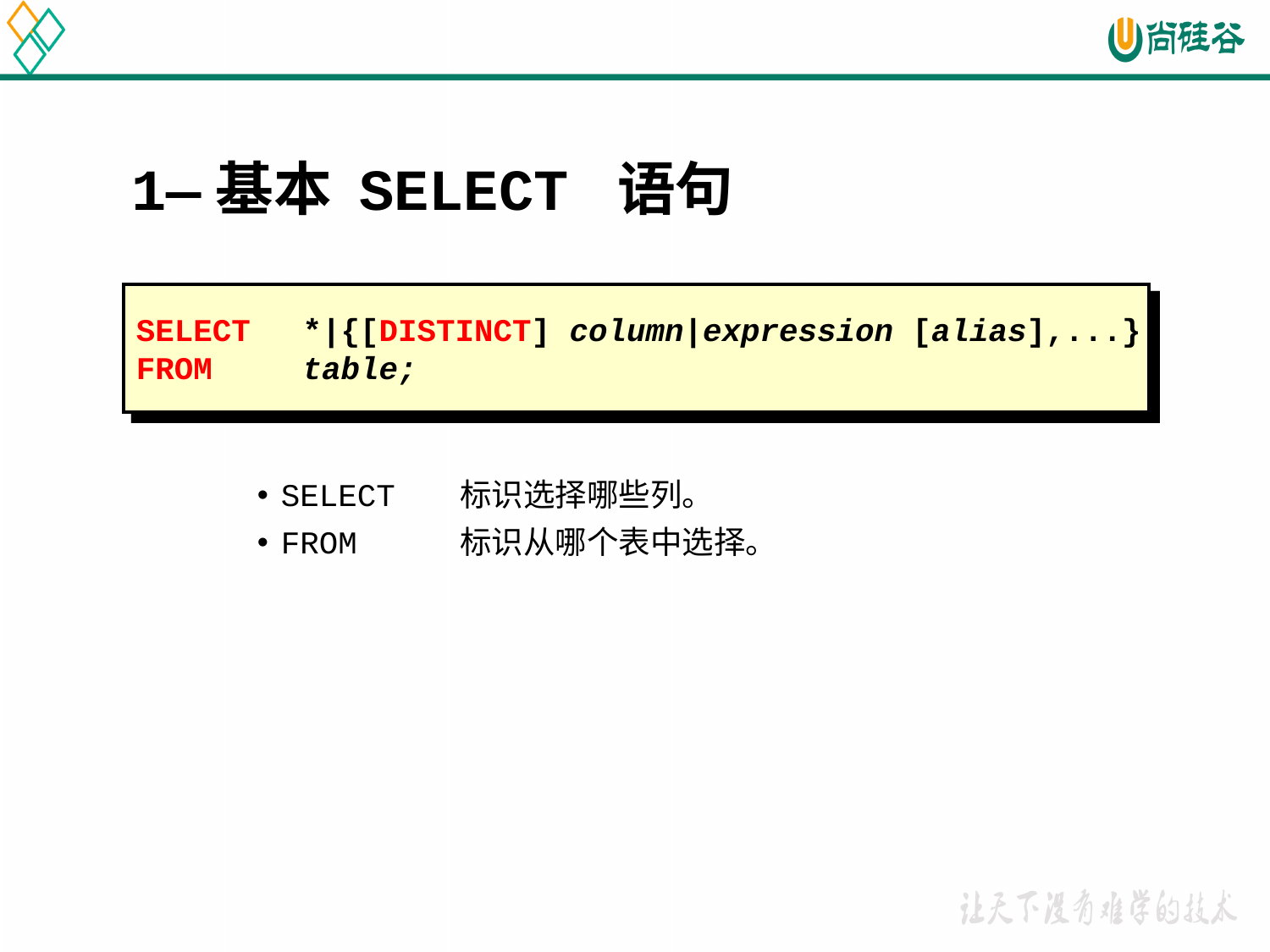

1—基本 SELECT 语句
SELECT	*|{[DISTINCT] column|expression [alias],...}
FROM	table;
SELECT   标识选择哪些列。
FROM     标识从哪个表中选择。